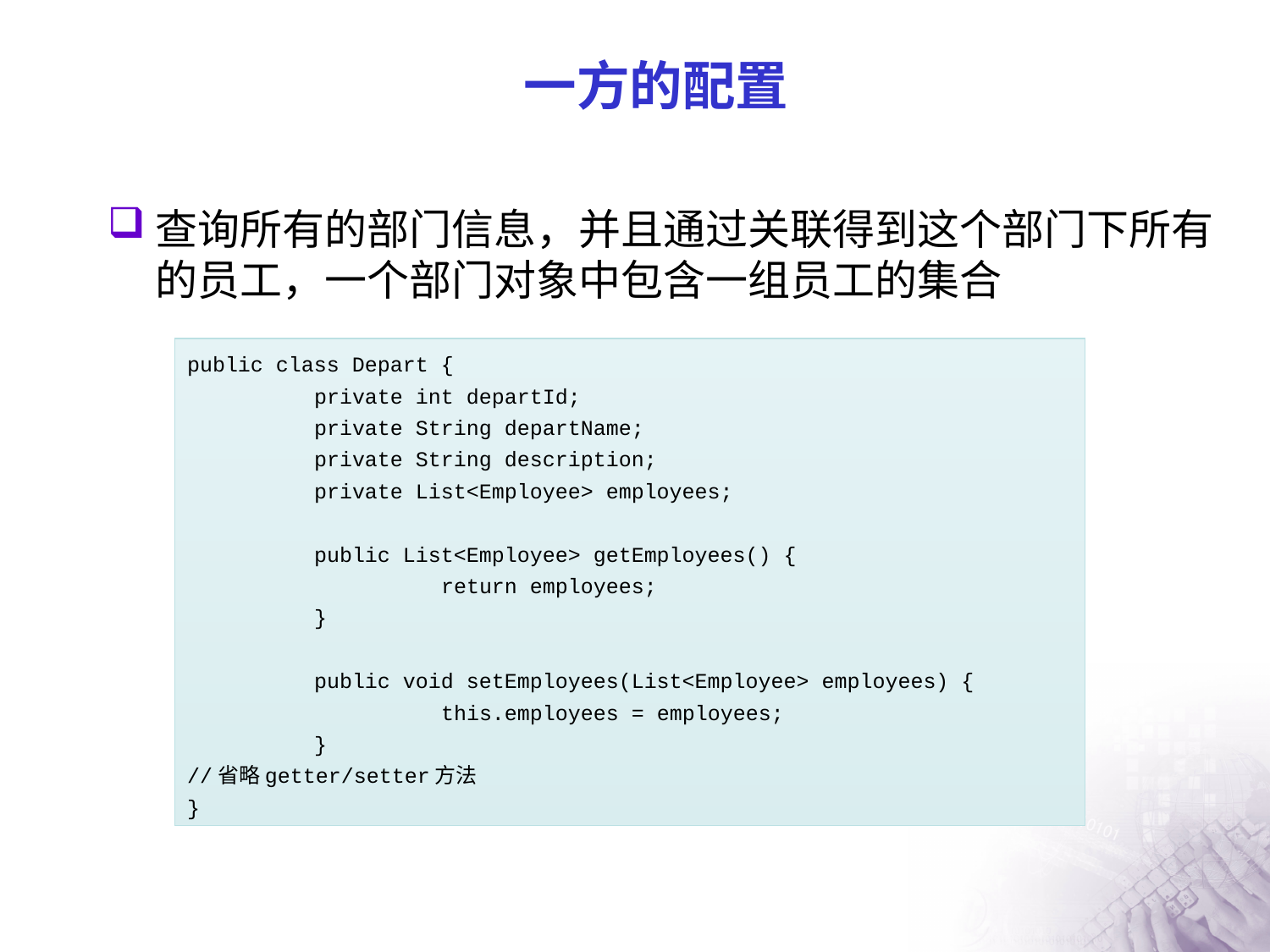

# 一方的配置
查询所有的部门信息，并且通过关联得到这个部门下所有的员工，一个部门对象中包含一组员工的集合
public class Depart {
	private int departId;
	private String departName;
	private String description;
	private List<Employee> employees;

	public List<Employee> getEmployees() {
		return employees;
	}

	public void setEmployees(List<Employee> employees) {
		this.employees = employees;
	}
//省略getter/setter方法
}